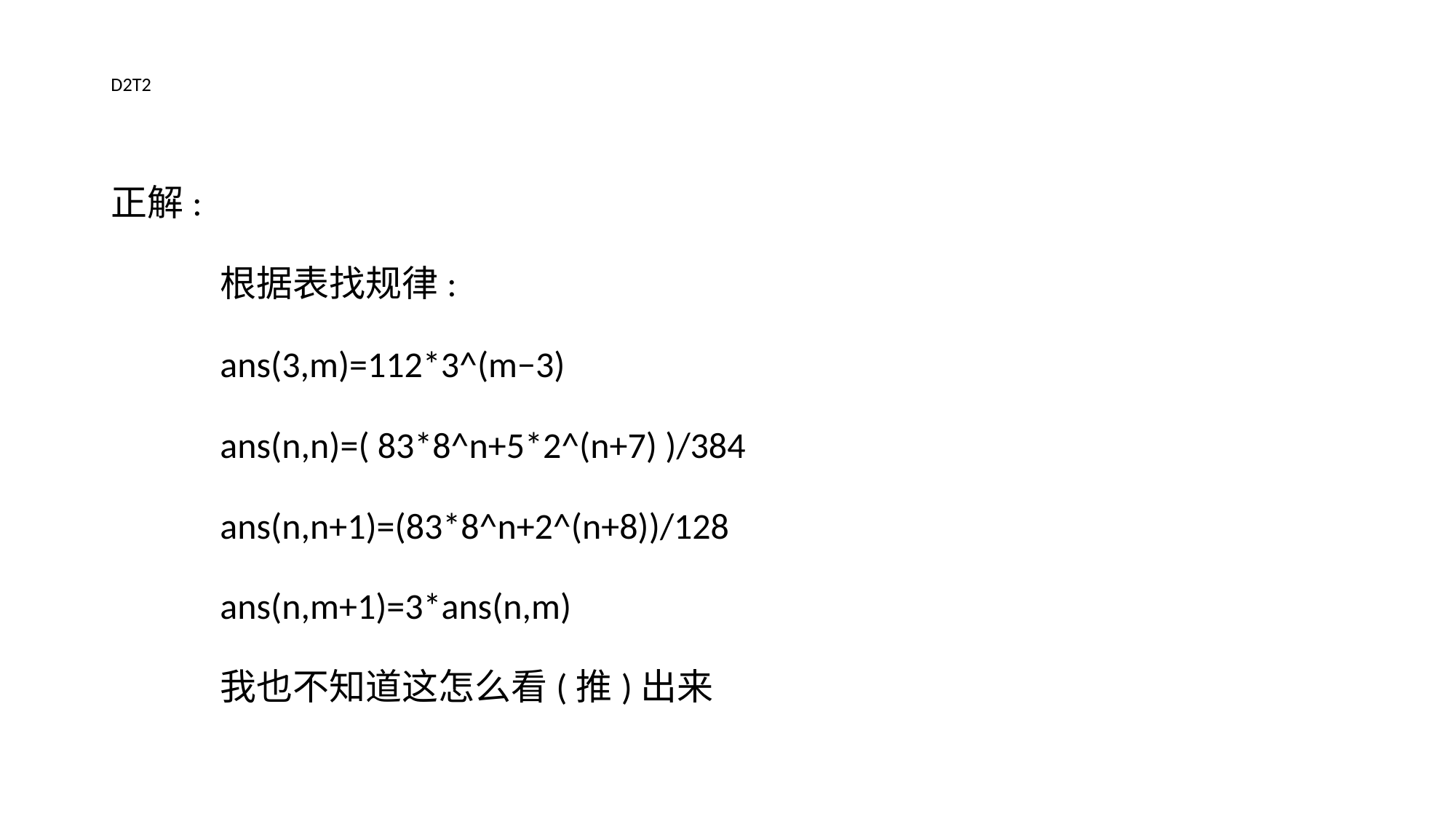

# D2T2
正解:
	根据表找规律:
	ans(3,m)=112*3^(m−3)
	ans(n,n)=( 83*8^n+5*2^(n+7) )/384
	ans(n,n+1)=(83*8^n+2^(n+8))/128
	ans(n,m+1)=3*ans(n,m)
	我也不知道这怎么看(推)出来